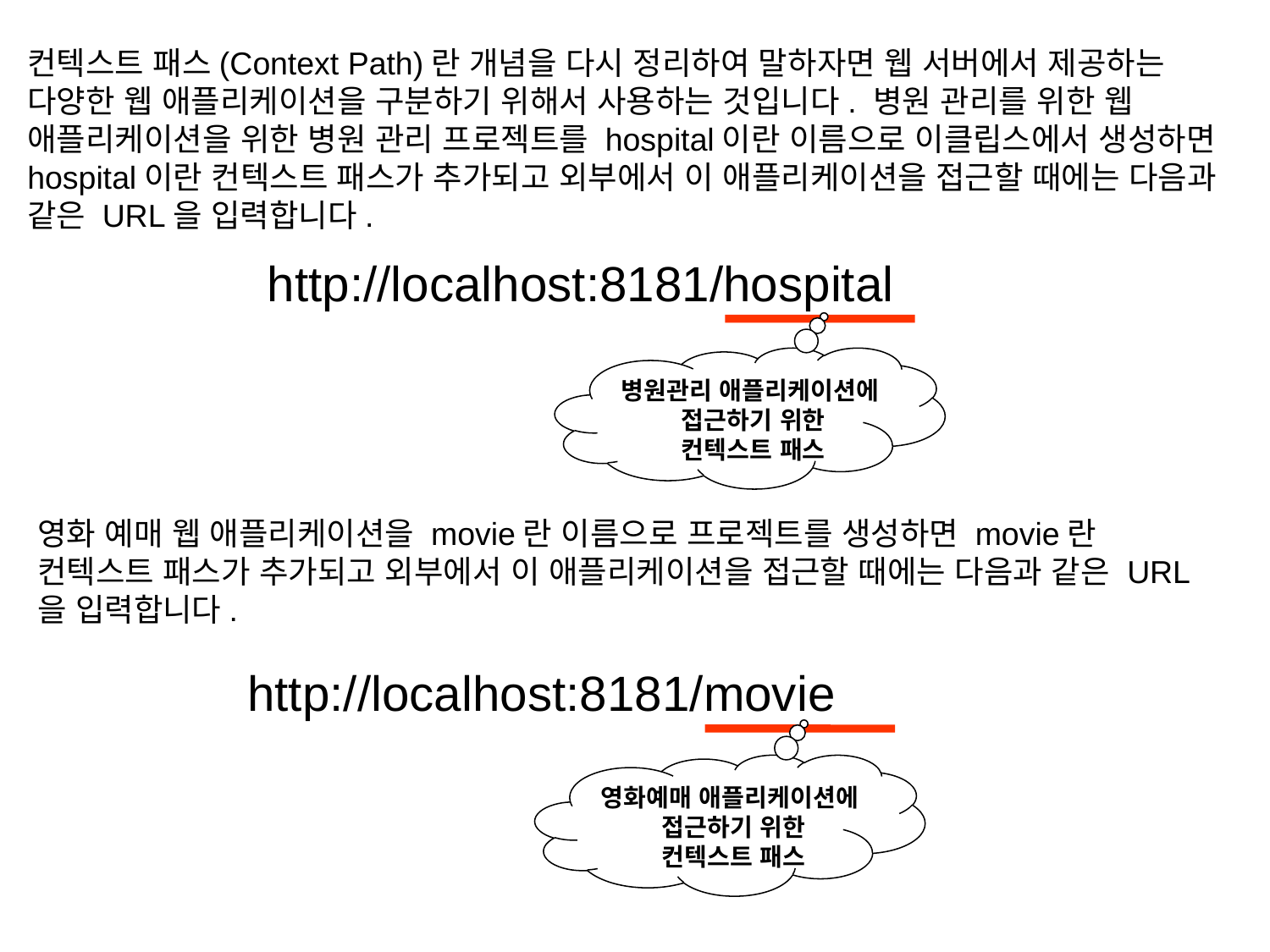

컨텍스트 패스(Context Path)란 개념을 다시 정리하여 말하자면 웹 서버에서 제공하는 다양한 웹 애플리케이션을 구분하기 위해서 사용하는 것입니다. 병원 관리를 위한 웹 애플리케이션을 위한 병원 관리 프로젝트를 hospital이란 이름으로 이클립스에서 생성하면 hospital이란 컨텍스트 패스가 추가되고 외부에서 이 애플리케이션을 접근할 때에는 다음과 같은 URL을 입력합니다.
http://localhost:8181/hospital

병원관리 애플리케이션에
접근하기 위한
컨텍스트 패스
영화 예매 웹 애플리케이션을 movie란 이름으로 프로젝트를 생성하면 movie란 컨텍스트 패스가 추가되고 외부에서 이 애플리케이션을 접근할 때에는 다음과 같은 URL을 입력합니다.
http://localhost:8181/movie

영화예매 애플리케이션에
접근하기 위한
컨텍스트 패스